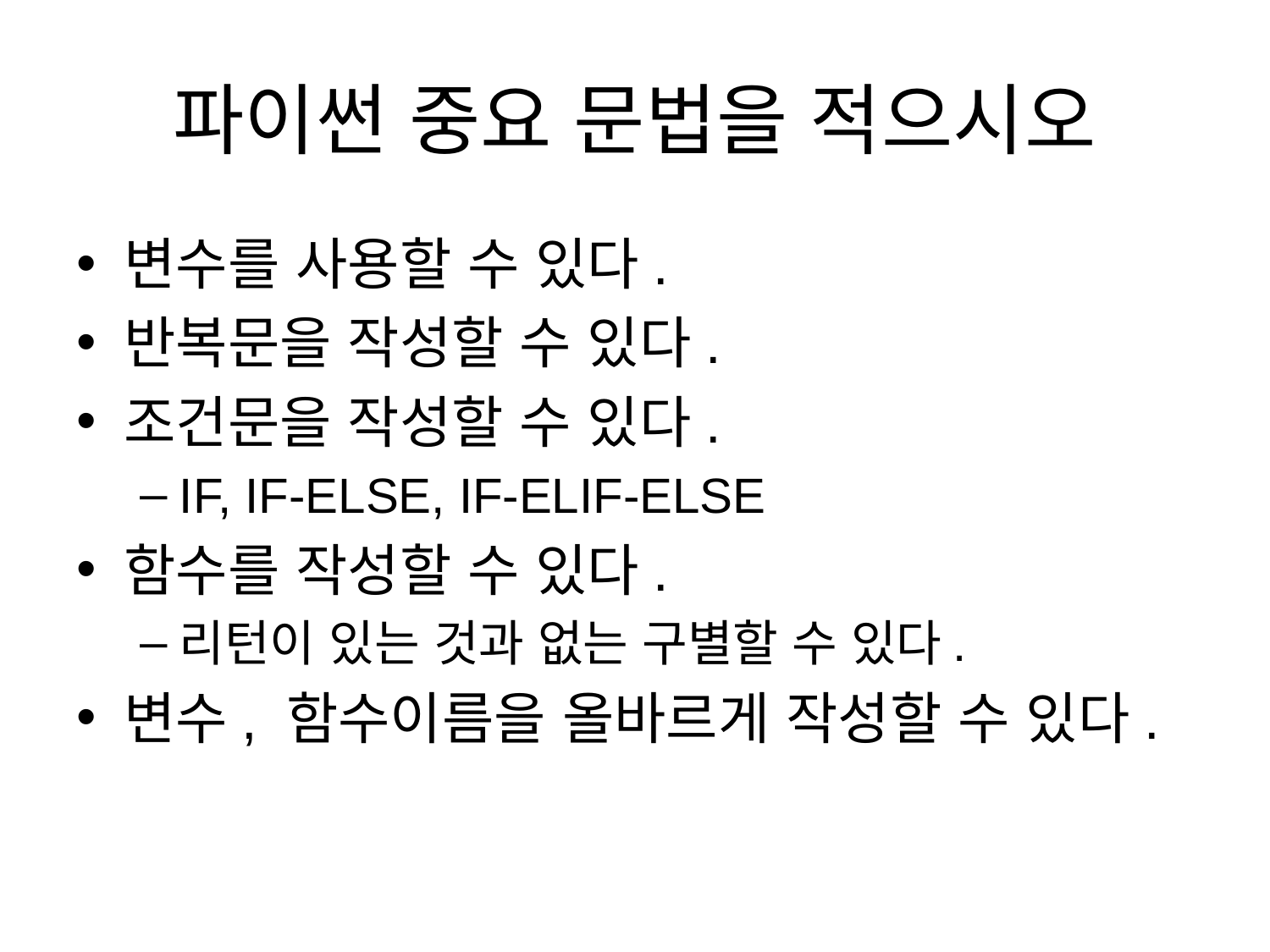

# 파이썬 중요 문법을 적으시오
변수를 사용할 수 있다.
반복문을 작성할 수 있다.
조건문을 작성할 수 있다.
IF, IF-ELSE, IF-ELIF-ELSE
함수를 작성할 수 있다.
리턴이 있는 것과 없는 구별할 수 있다.
변수, 함수이름을 올바르게 작성할 수 있다.